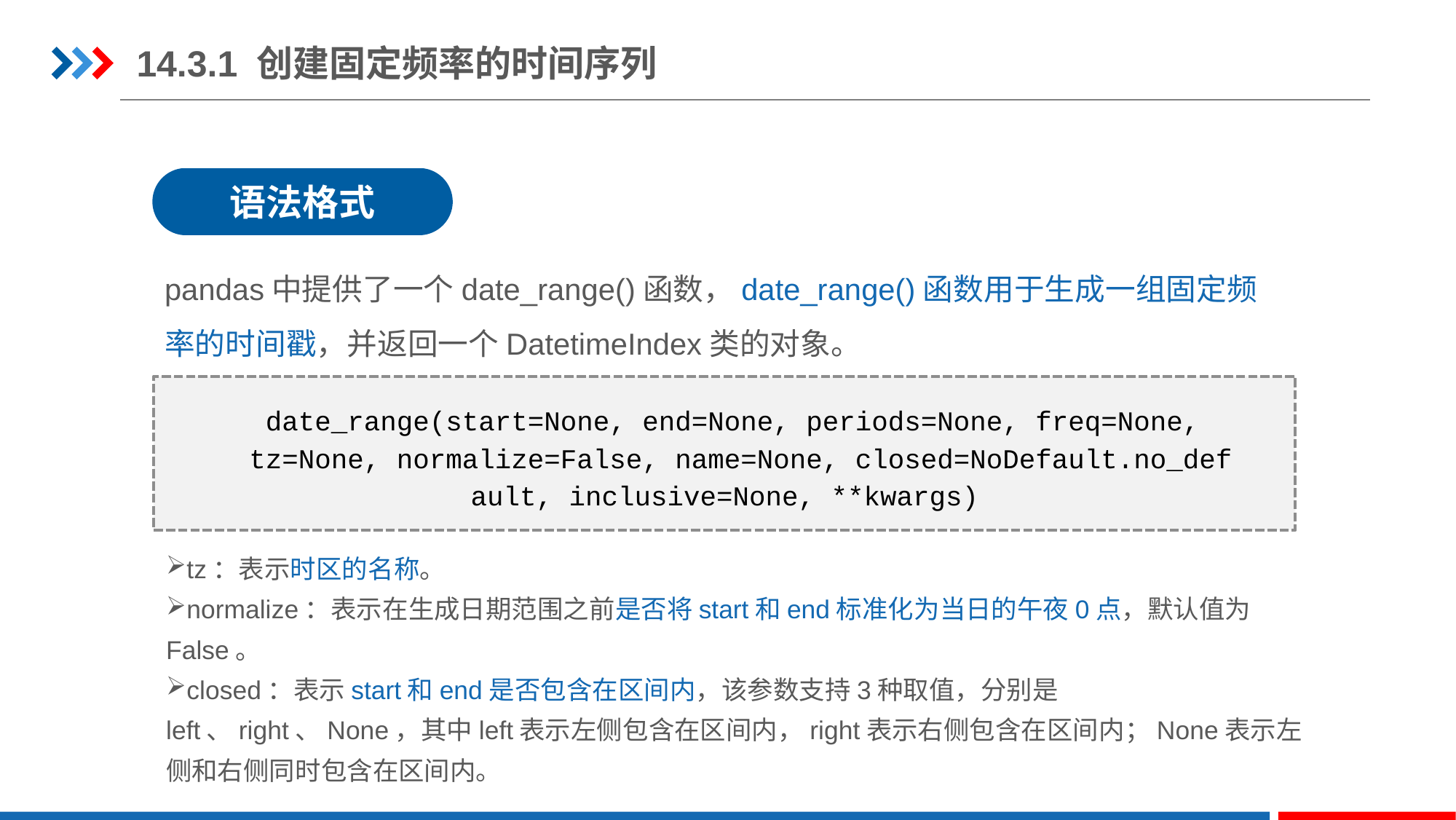

14.3.1 创建固定频率的时间序列
语法格式
pandas中提供了一个date_range()函数，date_range()函数用于生成一组固定频率的时间戳，并返回一个DatetimeIndex类的对象。

date_range(start=None, end=None, periods=None, freq=None,
tz=None, normalize=False, name=None, closed=NoDefault.no_default, inclusive=None, **kwargs)
tz：表示时区的名称。
normalize：表示在生成日期范围之前是否将start和end标准化为当日的午夜0点，默认值为False。
closed：表示start和end是否包含在区间内，该参数支持3种取值，分别是left、right、None，其中left表示左侧包含在区间内，right表示右侧包含在区间内；None表示左侧和右侧同时包含在区间内。